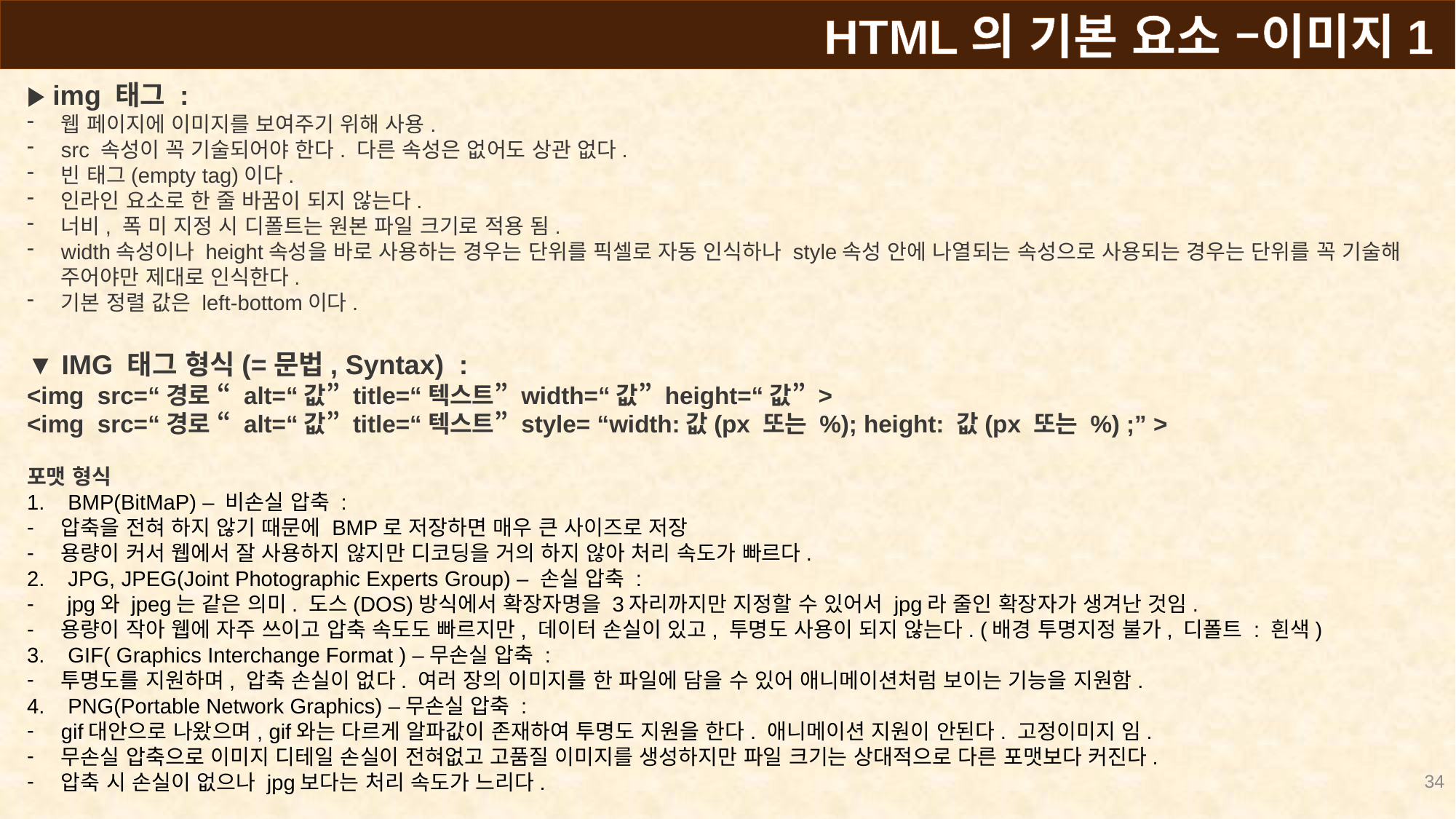

HTML의 기본 요소 –이미지1
▶ img 태그 :
웹 페이지에 이미지를 보여주기 위해 사용.
src 속성이 꼭 기술되어야 한다. 다른 속성은 없어도 상관 없다.
빈 태그(empty tag)이다.
인라인 요소로 한 줄 바꿈이 되지 않는다.
너비, 폭 미 지정 시 디폴트는 원본 파일 크기로 적용 됨.
width속성이나 height속성을 바로 사용하는 경우는 단위를 픽셀로 자동 인식하나 style속성 안에 나열되는 속성으로 사용되는 경우는 단위를 꼭 기술해 주어야만 제대로 인식한다.
기본 정렬 값은 left-bottom이다.

▼ IMG 태그 형식(=문법, Syntax)  :
<img  src=“경로 “ alt=“값” title=“텍스트” width=“값” height=“값” >
<img  src=“경로 “ alt=“값” title=“텍스트” style= “width:값(px 또는 %); height: 값(px 또는 %) ;” >

포맷 형식
BMP(BitMaP) – 비손실 압축 :
압축을 전혀 하지 않기 때문에 BMP로 저장하면 매우 큰 사이즈로 저장
용량이 커서 웹에서 잘 사용하지 않지만 디코딩을 거의 하지 않아 처리 속도가 빠르다.
JPG, JPEG(Joint Photographic Experts Group) – 손실 압축 :
 jpg와 jpeg는 같은 의미. 도스(DOS)방식에서 확장자명을 3자리까지만 지정할 수 있어서 jpg라 줄인 확장자가 생겨난 것임.
용량이 작아 웹에 자주 쓰이고 압축 속도도 빠르지만, 데이터 손실이 있고, 투명도 사용이 되지 않는다. (배경 투명지정 불가, 디폴트 : 흰색)
GIF( Graphics Interchange Format ) –무손실 압축 :
투명도를 지원하며, 압축 손실이 없다. 여러 장의 이미지를 한 파일에 담을 수 있어 애니메이션처럼 보이는 기능을 지원함.
PNG(Portable Network Graphics) –무손실 압축 :
gif대안으로 나왔으며, gif와는 다르게 알파값이 존재하여 투명도 지원을 한다. 애니메이션 지원이 안된다. 고정이미지 임.
무손실 압축으로 이미지 디테일 손실이 전혀없고 고품질 이미지를 생성하지만 파일 크기는 상대적으로 다른 포맷보다 커진다.
압축 시 손실이 없으나 jpg보다는 처리 속도가 느리다.

34